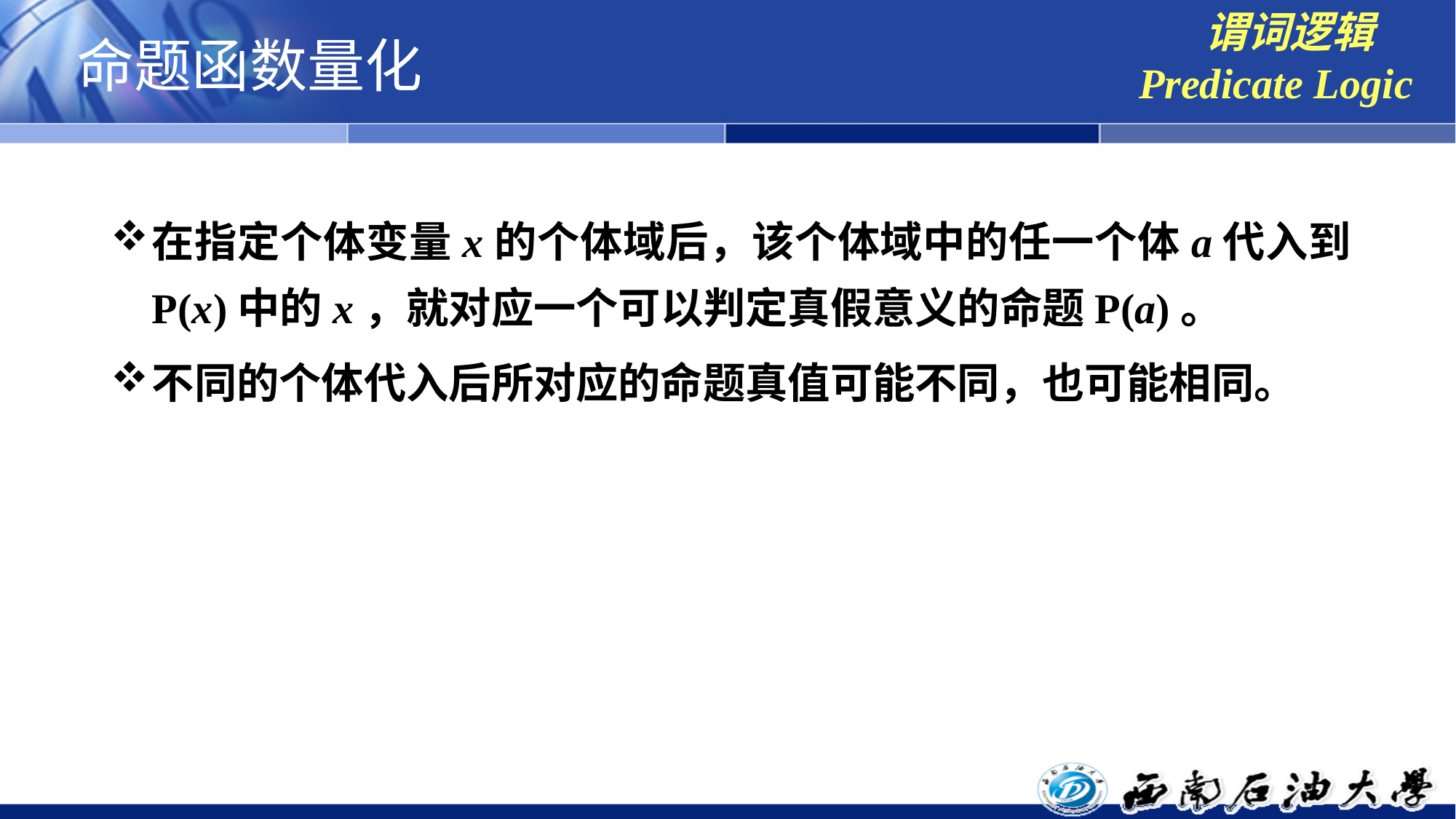

谓词逻辑
Predicate Logic
命题函数量化
在指定个体变量x的个体域后，该个体域中的任一个体a代入到P(x)中的x，就对应一个可以判定真假意义的命题P(a)。
不同的个体代入后所对应的命题真值可能不同，也可能相同。